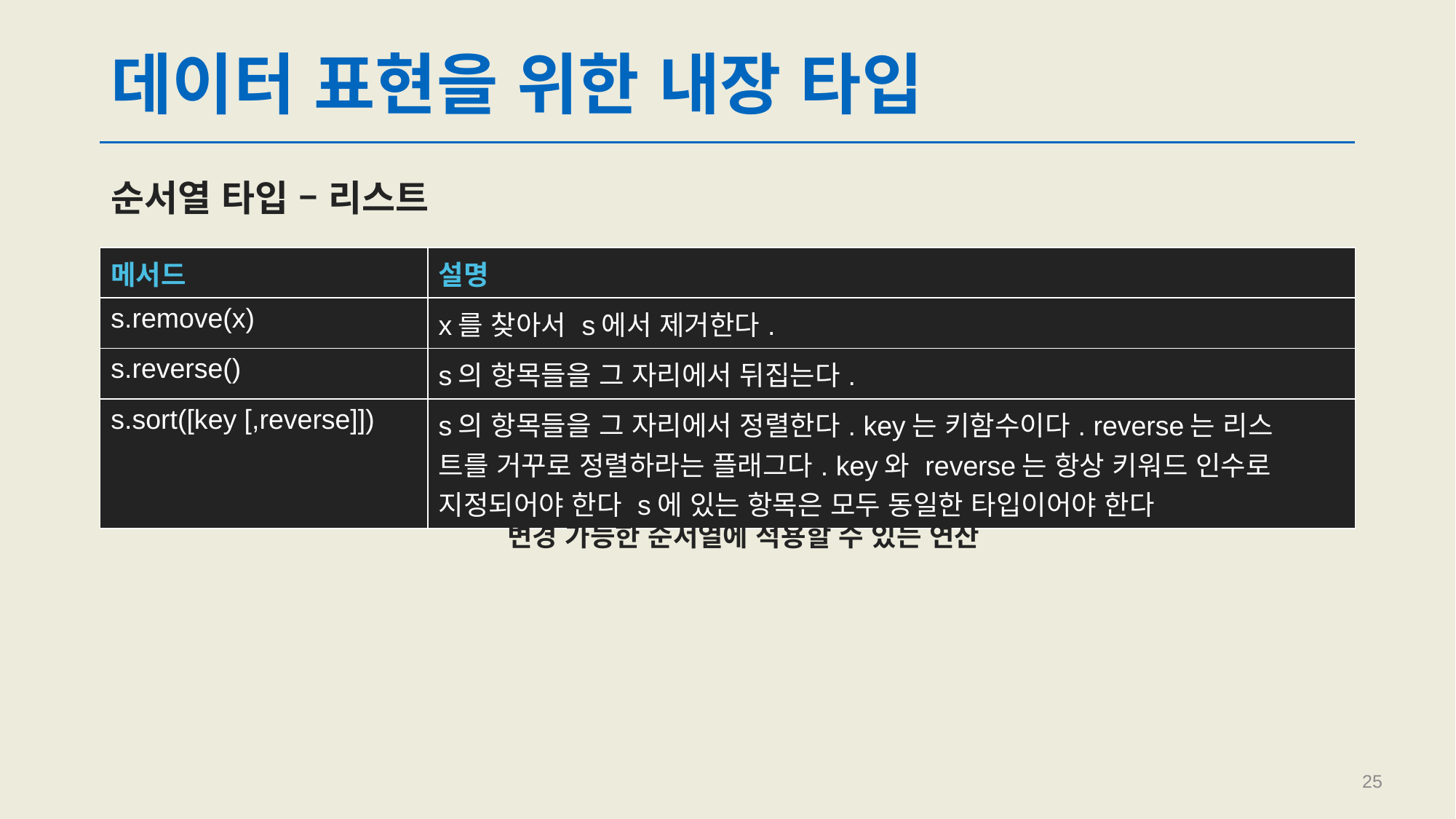

# 데이터 표현을 위한 내장 타입
순서열 타입 – 리스트
| 메서드 | 설명 |
| --- | --- |
| s.remove(x) | x를 찾아서 s에서 제거한다. |
| s.reverse() | s의 항목들을 그 자리에서 뒤집는다. |
| s.sort([key [,reverse]]) | s의 항목들을 그 자리에서 정렬한다. key는 키함수이다. reverse는 리스 트를 거꾸로 정렬하라는 플래그다. key와 reverse는 항상 키워드 인수로 지정되어야 한다 s에 있는 항목은 모두 동일한 타입이어야 한다 |
변경 가능한 순서열에 적용할 수 있는 연산
25